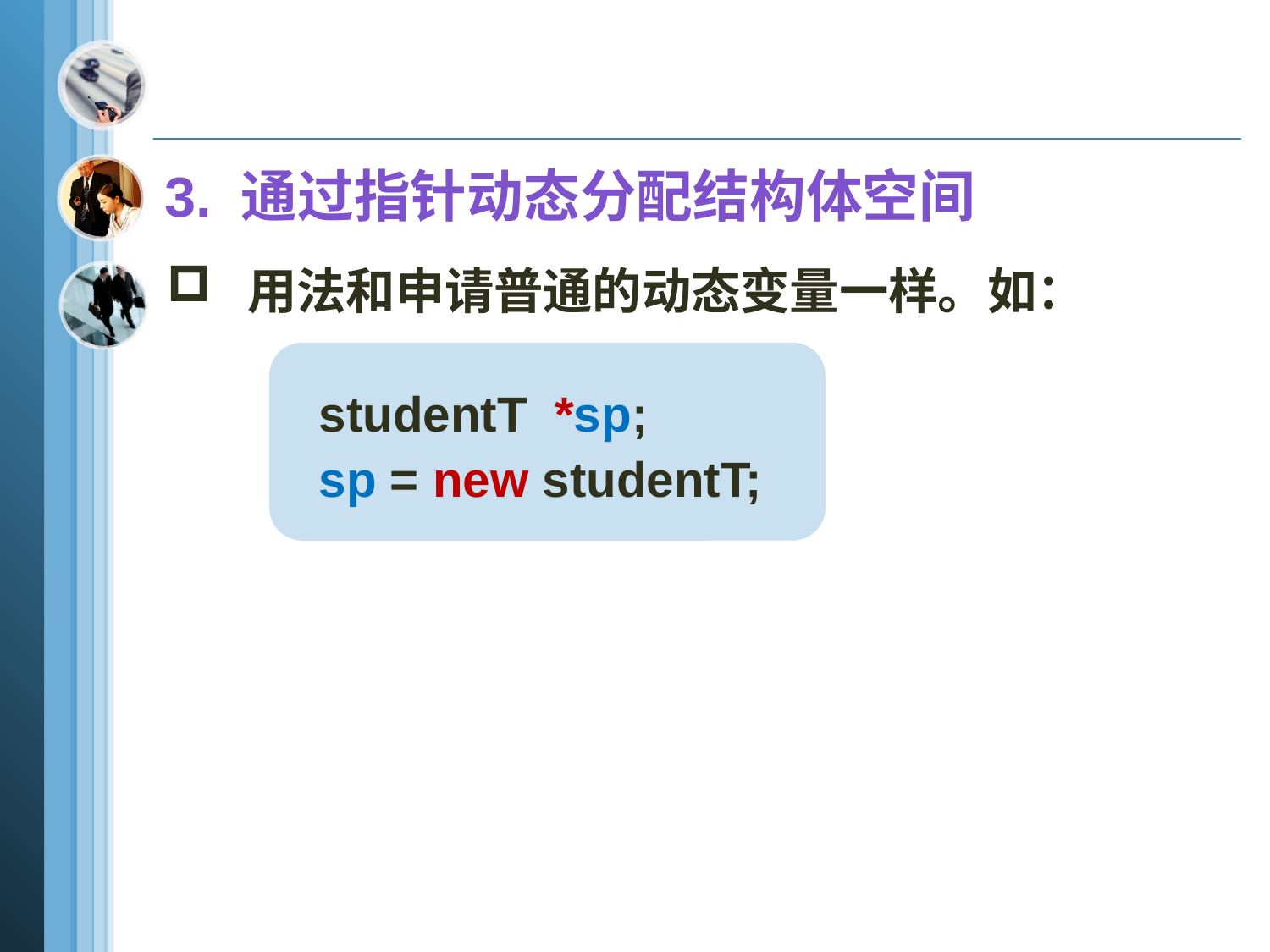

3. 通过指针动态分配结构体空间

  用法和申请普通的动态变量一样。如：

  studentT  *sp;
  sp = new studentT;